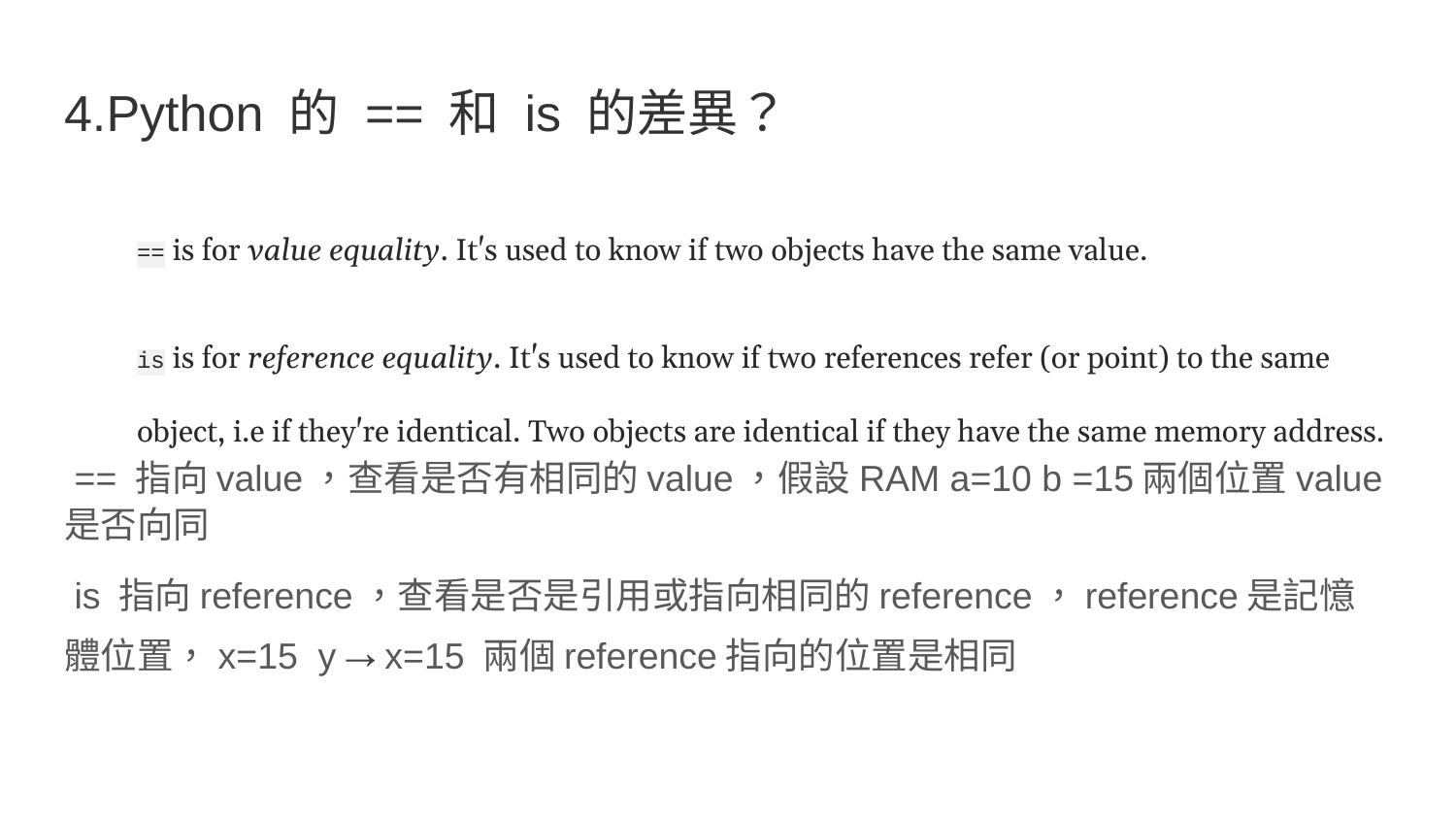

# 4.Python 的 == 和 is 的差異？
== is for value equality. It's used to know if two objects have the same value.
is is for reference equality. It's used to know if two references refer (or point) to the same object, i.e if they're identical. Two objects are identical if they have the same memory address.
 == 指向value，查看是否有相同的value，假設RAM a=10 b =15兩個位置value是否向同
 is 指向reference，查看是否是引用或指向相同的reference，reference是記憶體位置，x=15  y→x=15 兩個reference指向的位置是相同